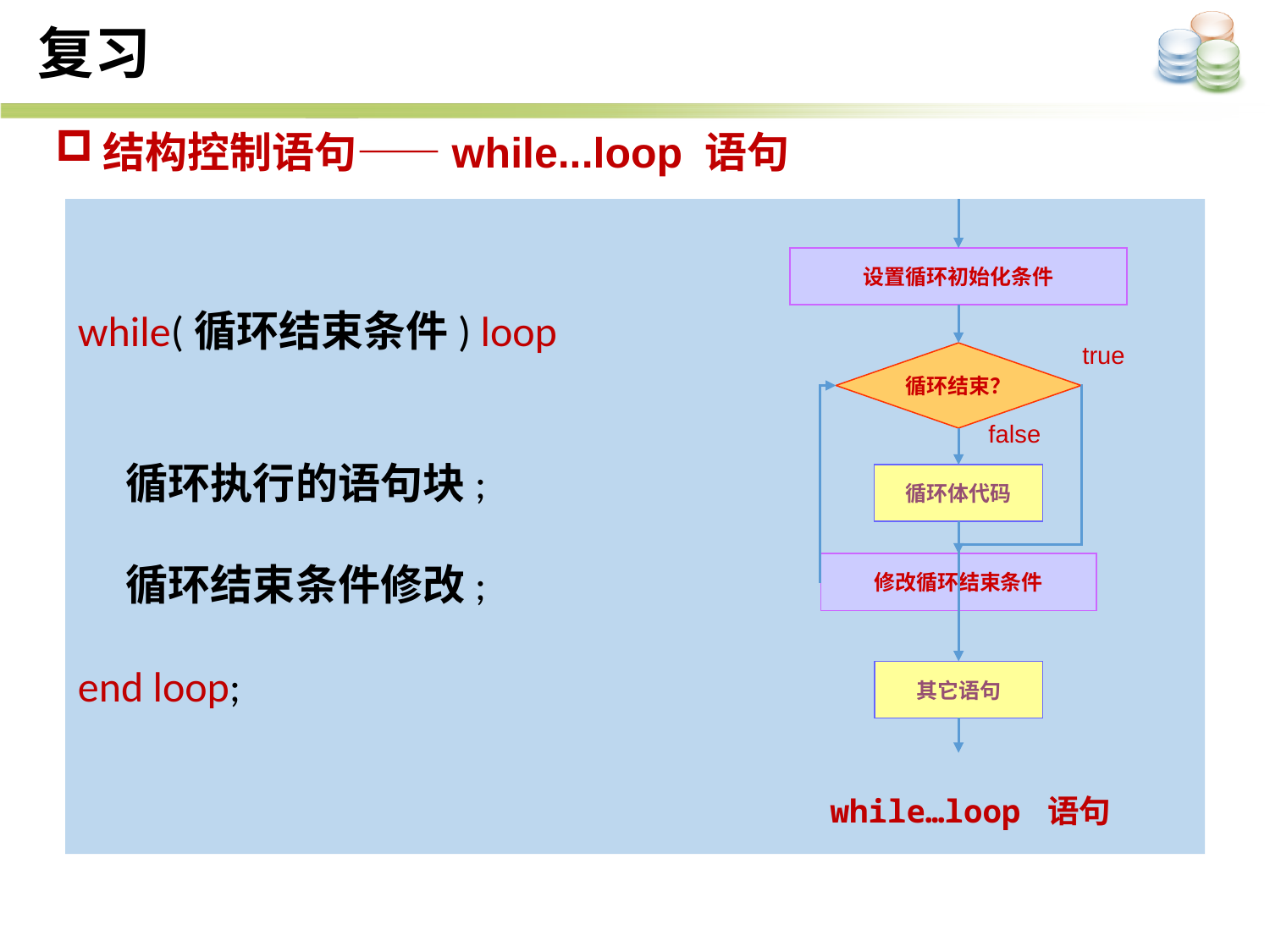

复习
结构控制语句——while...loop 语句
while(循环结束条件) loop

    循环执行的语句块;

    循环结束条件修改;

end loop;

设置循环初始化条件
true
循环结束？
false
循环体代码
修改循环结束条件
其它语句
while…loop 语句
11